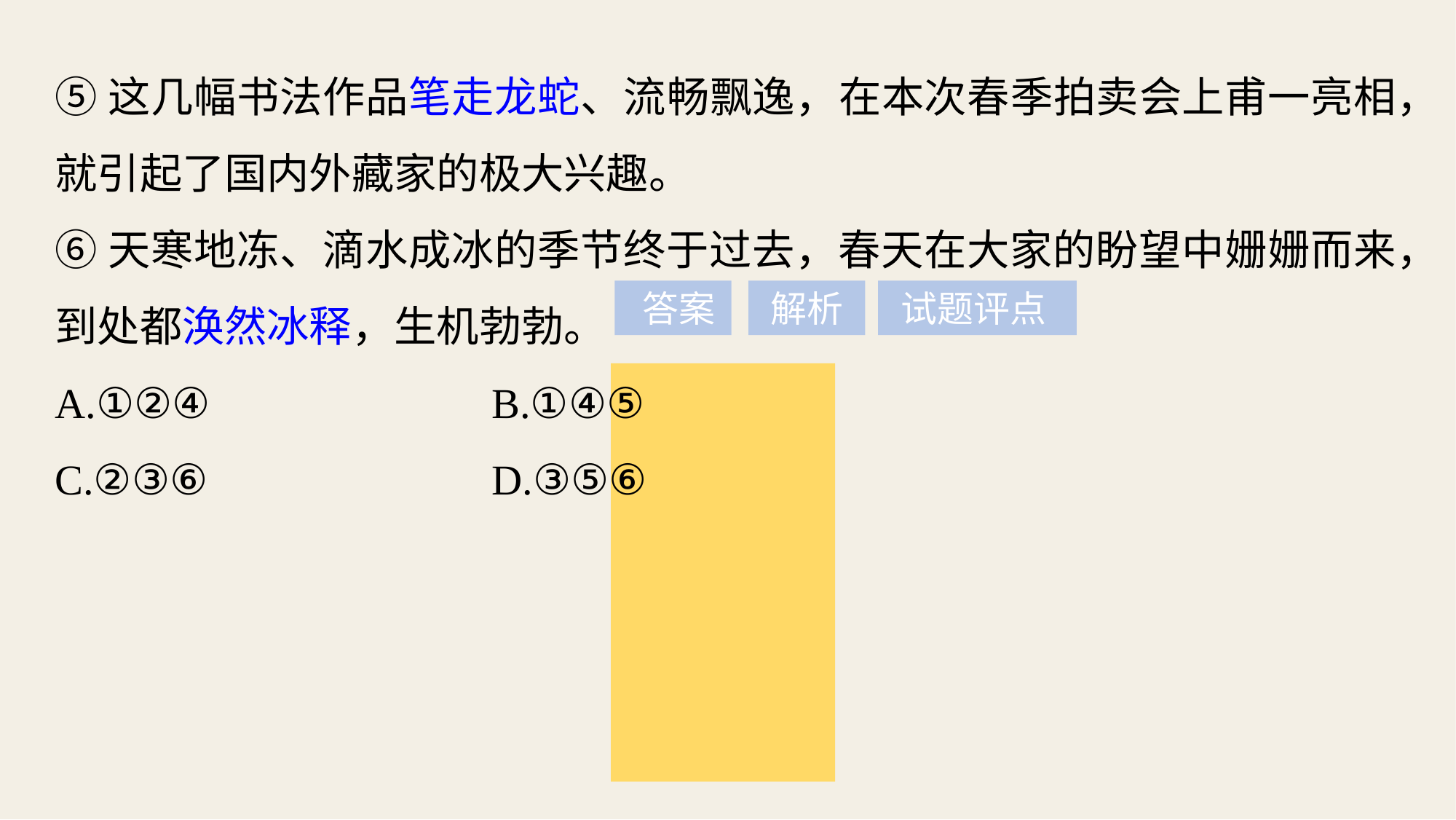

⑤这几幅书法作品笔走龙蛇、流畅飘逸，在本次春季拍卖会上甫一亮相，就引起了国内外藏家的极大兴趣。
⑥天寒地冻、滴水成冰的季节终于过去，春天在大家的盼望中姗姗而来，到处都涣然冰释，生机勃勃。
A.①②④  			B.①④⑤
C.②③⑥  			D.③⑤⑥
 答案
解析
试题评点